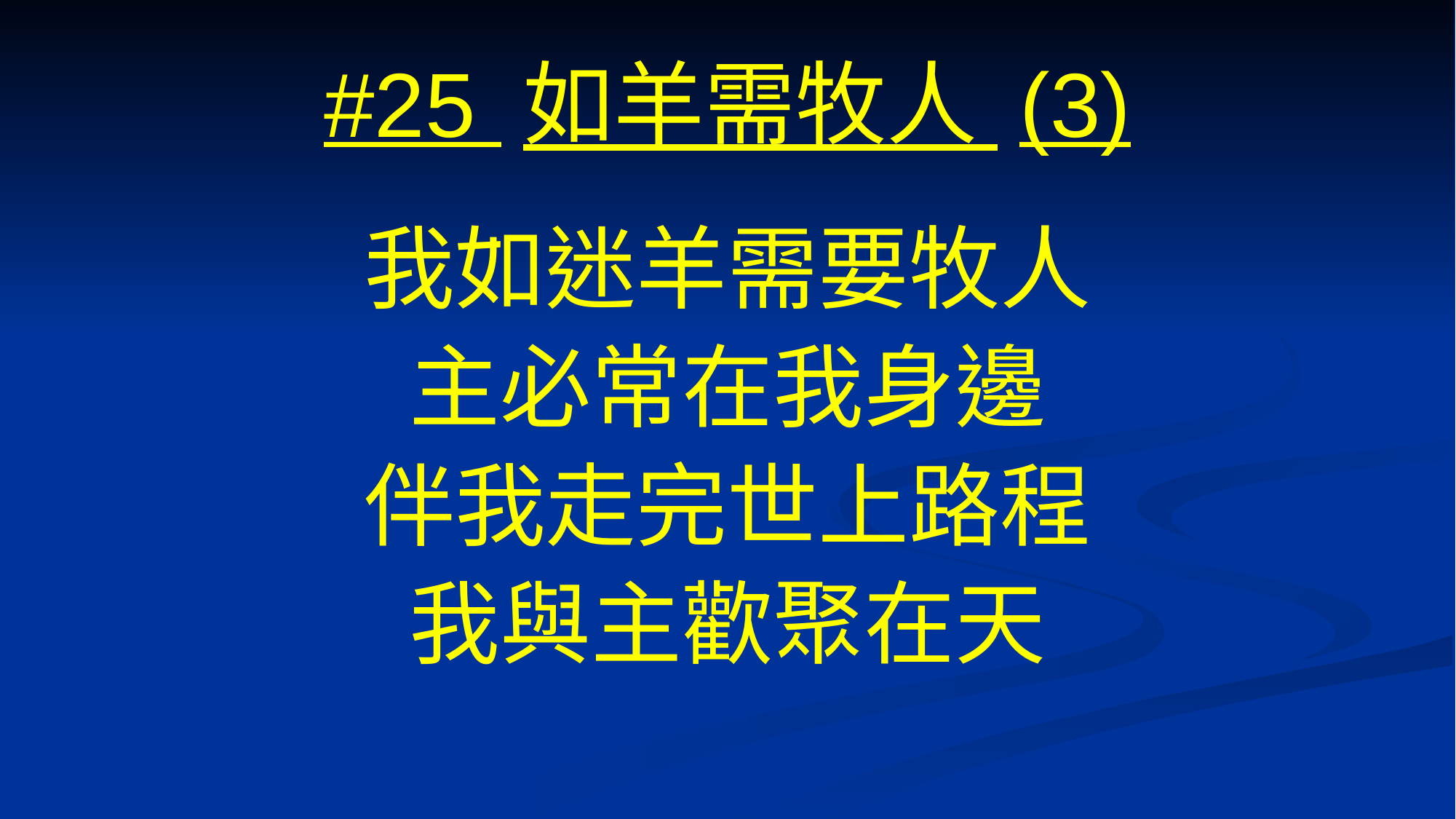

# #25 如羊需牧人 (3)
我如迷羊需要牧人
主必常在我身邊
伴我走完世上路程
我與主歡聚在天